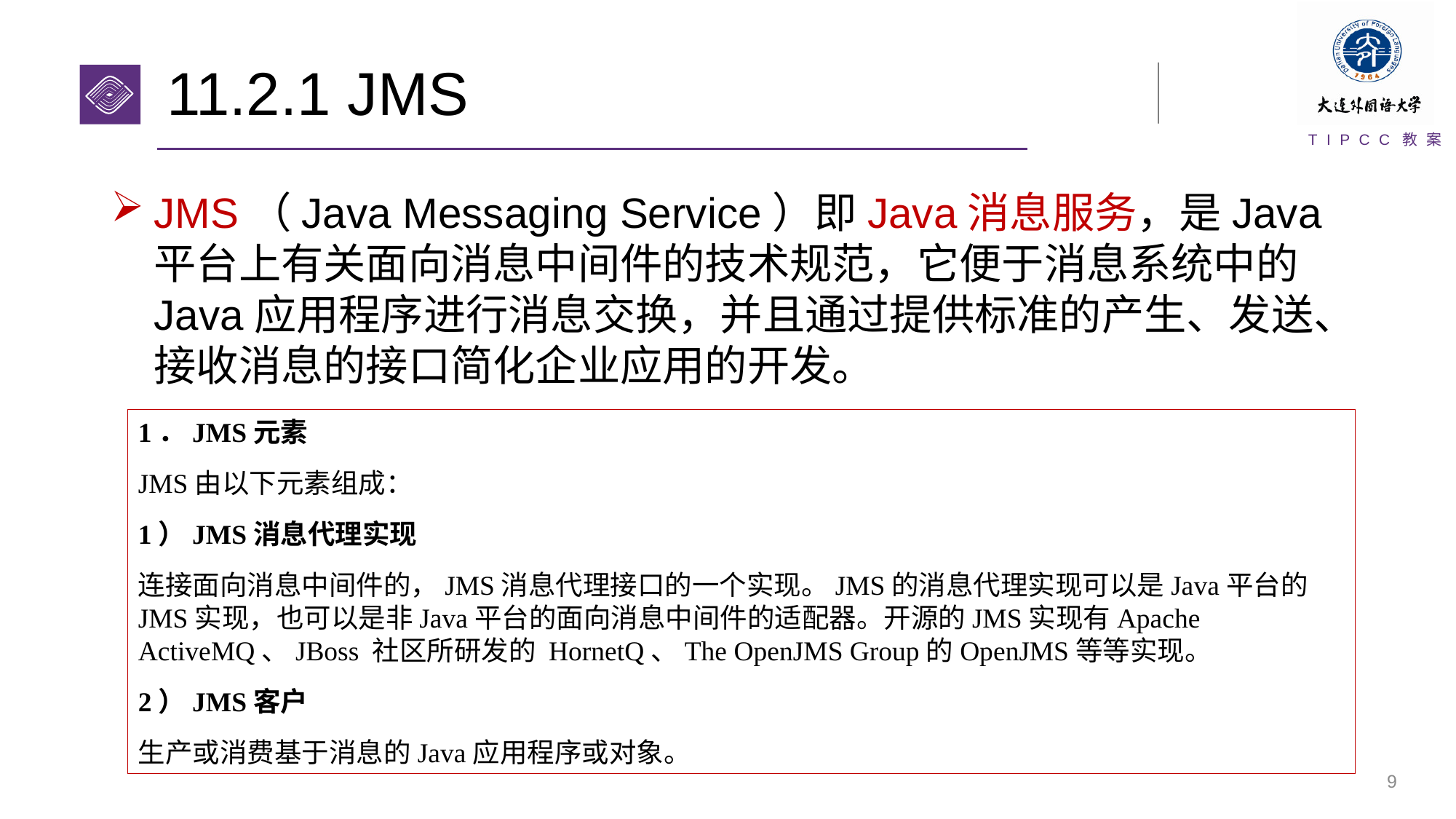

# 11.2.1 JMS
JMS（Java Messaging Service）即Java消息服务，是Java平台上有关面向消息中间件的技术规范，它便于消息系统中的Java应用程序进行消息交换，并且通过提供标准的产生、发送、接收消息的接口简化企业应用的开发。
1．JMS元素
JMS由以下元素组成：
1）JMS消息代理实现
连接面向消息中间件的，JMS消息代理接口的一个实现。JMS的消息代理实现可以是Java平台的JMS实现，也可以是非Java平台的面向消息中间件的适配器。开源的JMS实现有Apache ActiveMQ、JBoss 社区所研发的 HornetQ、The OpenJMS Group的OpenJMS等等实现。
2）JMS客户
生产或消费基于消息的Java应用程序或对象。
9